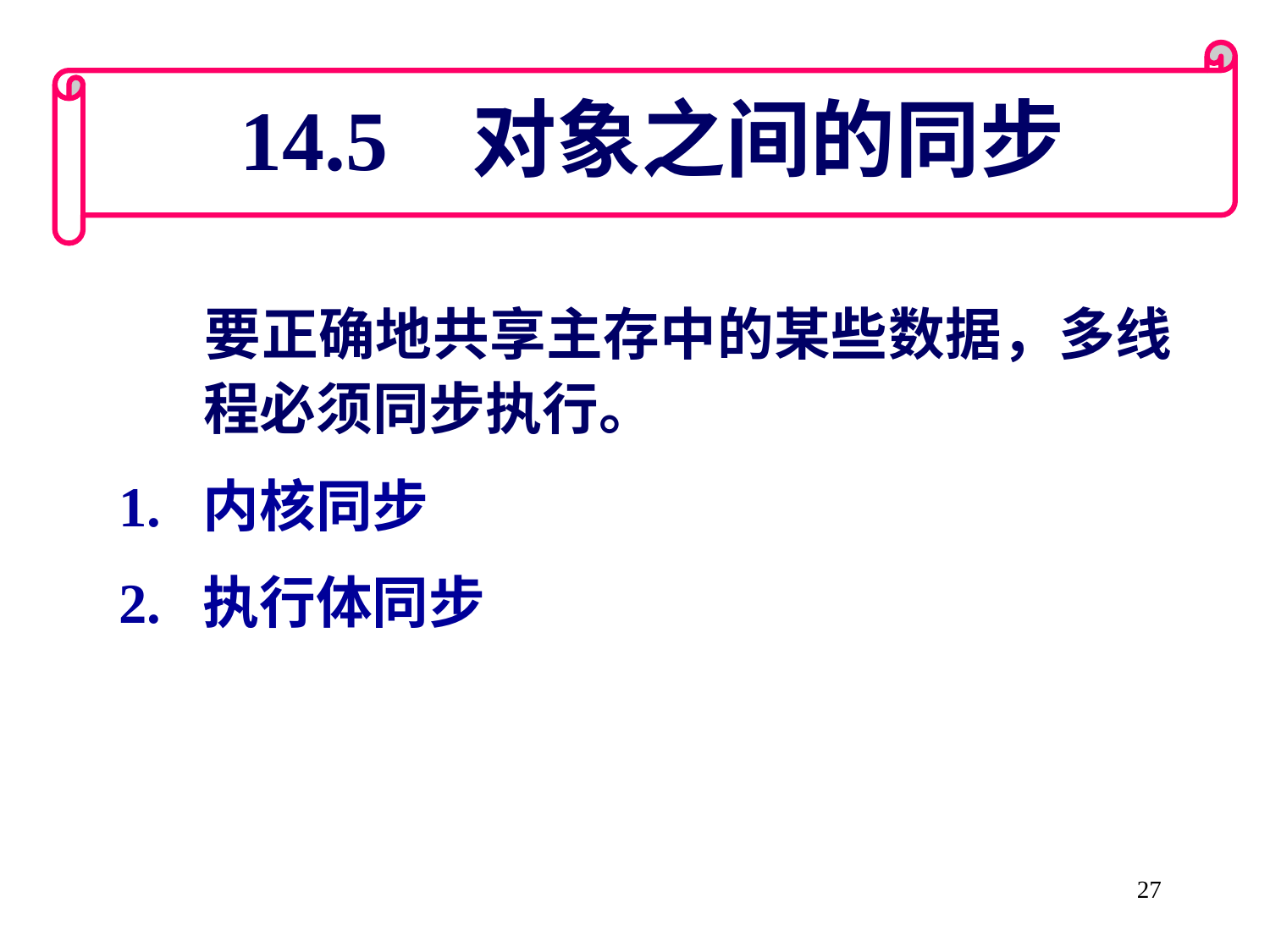

14.5   对象之间的同步
 	要正确地共享主存中的某些数据，多线程必须同步执行。
1.  内核同步
2.  执行体同步
27